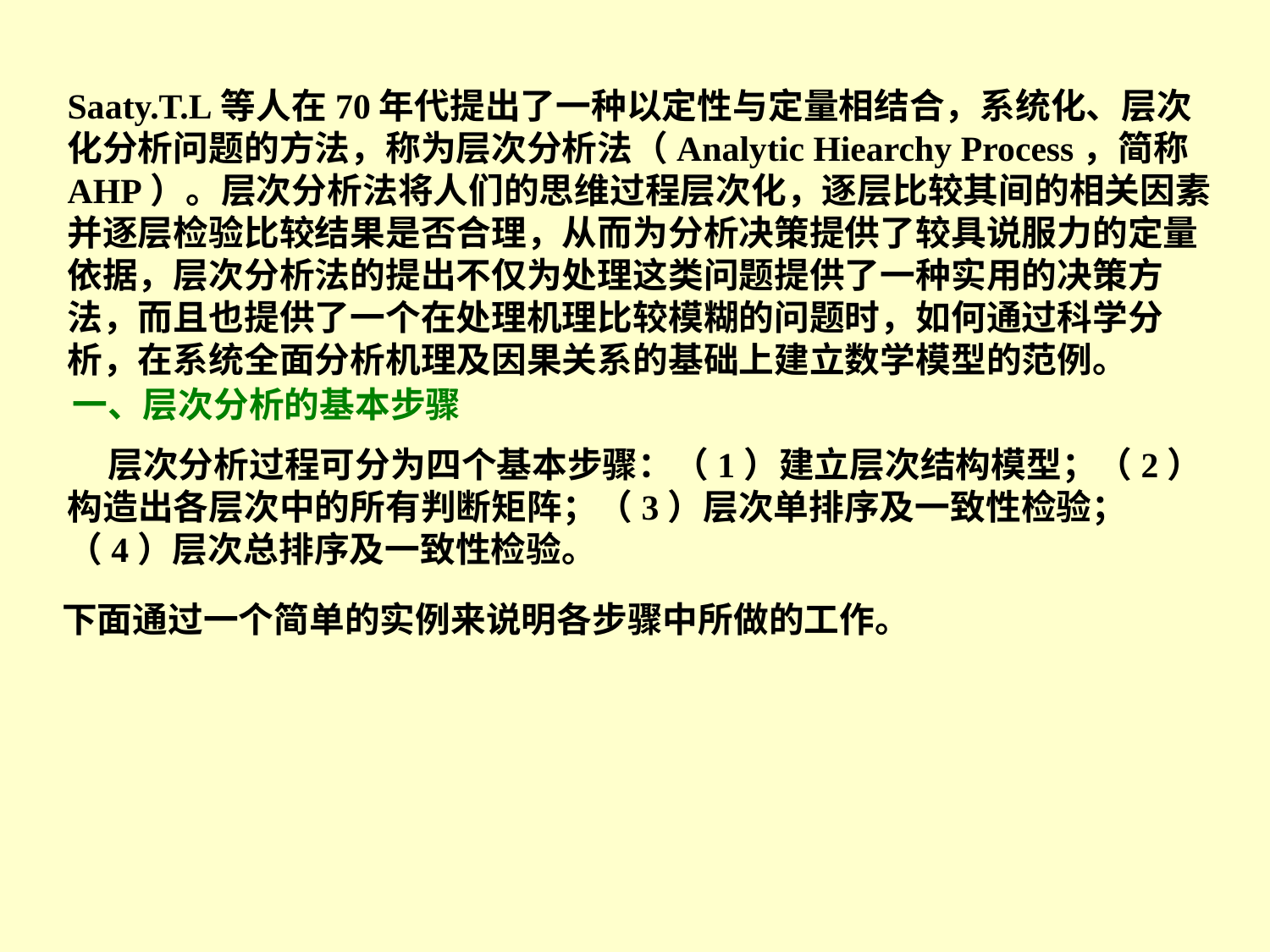

Saaty.T.L等人在70年代提出了一种以定性与定量相结合，系统化、层次化分析问题的方法，称为层次分析法（Analytic Hiearchy Process，简称AHP）。层次分析法将人们的思维过程层次化，逐层比较其间的相关因素并逐层检验比较结果是否合理，从而为分析决策提供了较具说服力的定量依据，层次分析法的提出不仅为处理这类问题提供了一种实用的决策方法，而且也提供了一个在处理机理比较模糊的问题时，如何通过科学分析，在系统全面分析机理及因果关系的基础上建立数学模型的范例。
一、层次分析的基本步骤
    层次分析过程可分为四个基本步骤：（1）建立层次结构模型；（2）构造出各层次中的所有判断矩阵；（3）层次单排序及一致性检验；（4）层次总排序及一致性检验。
下面通过一个简单的实例来说明各步骤中所做的工作。